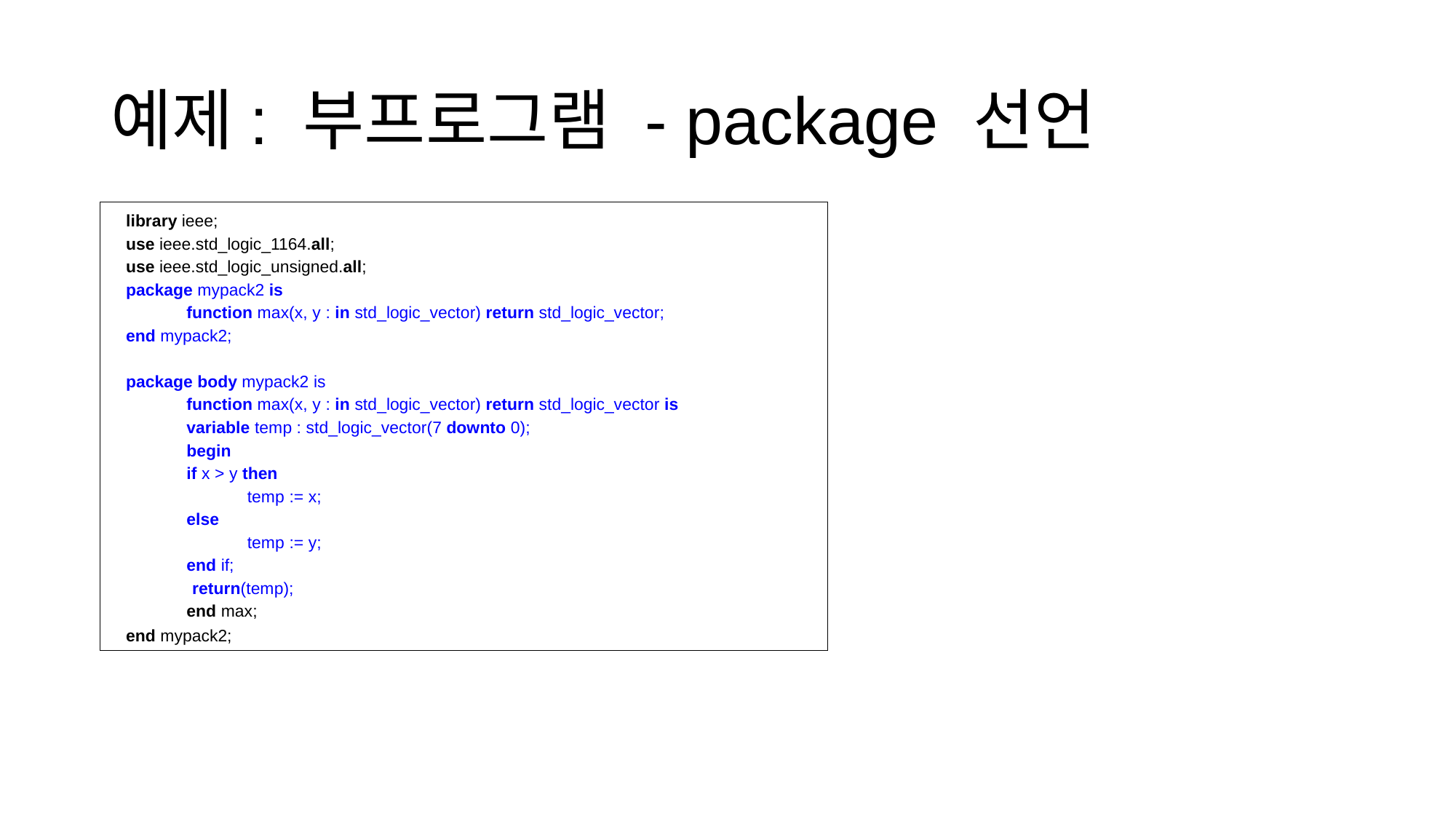

# 예제: 부프로그램 - package 선언
library ieee;
use ieee.std_logic_1164.all;
use ieee.std_logic_unsigned.all;
package mypack2 is
	function max(x, y : in std_logic_vector) return std_logic_vector;
end mypack2;

package body mypack2 is
	function max(x, y : in std_logic_vector) return std_logic_vector is
      	variable temp : std_logic_vector(7 downto 0);
     	begin
      	if x > y then
            		temp := x;
       	else
              	temp := y;
      	end if;
              return(temp);
   	end max;
end mypack2;